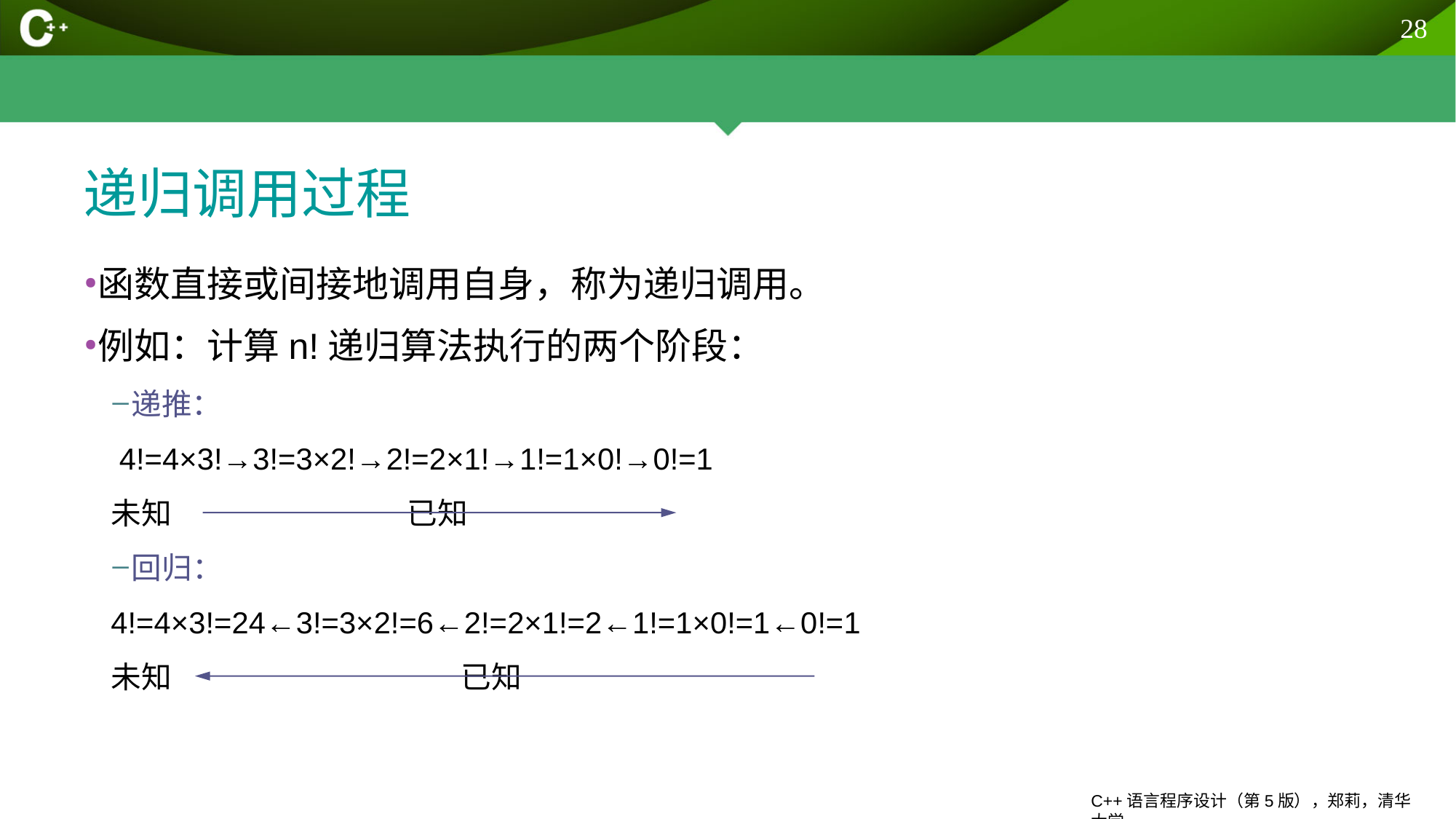

28
# 递归调用过程
函数直接或间接地调用自身，称为递归调用。
例如：计算n!递归算法执行的两个阶段：
递推：
 4!=4×3!→3!=3×2!→2!=2×1!→1!=1×0!→0!=1
未知                                   已知
回归：
4!=4×3!=24←3!=3×2!=6←2!=2×1!=2←1!=1×0!=1←0!=1
未知                                           已知